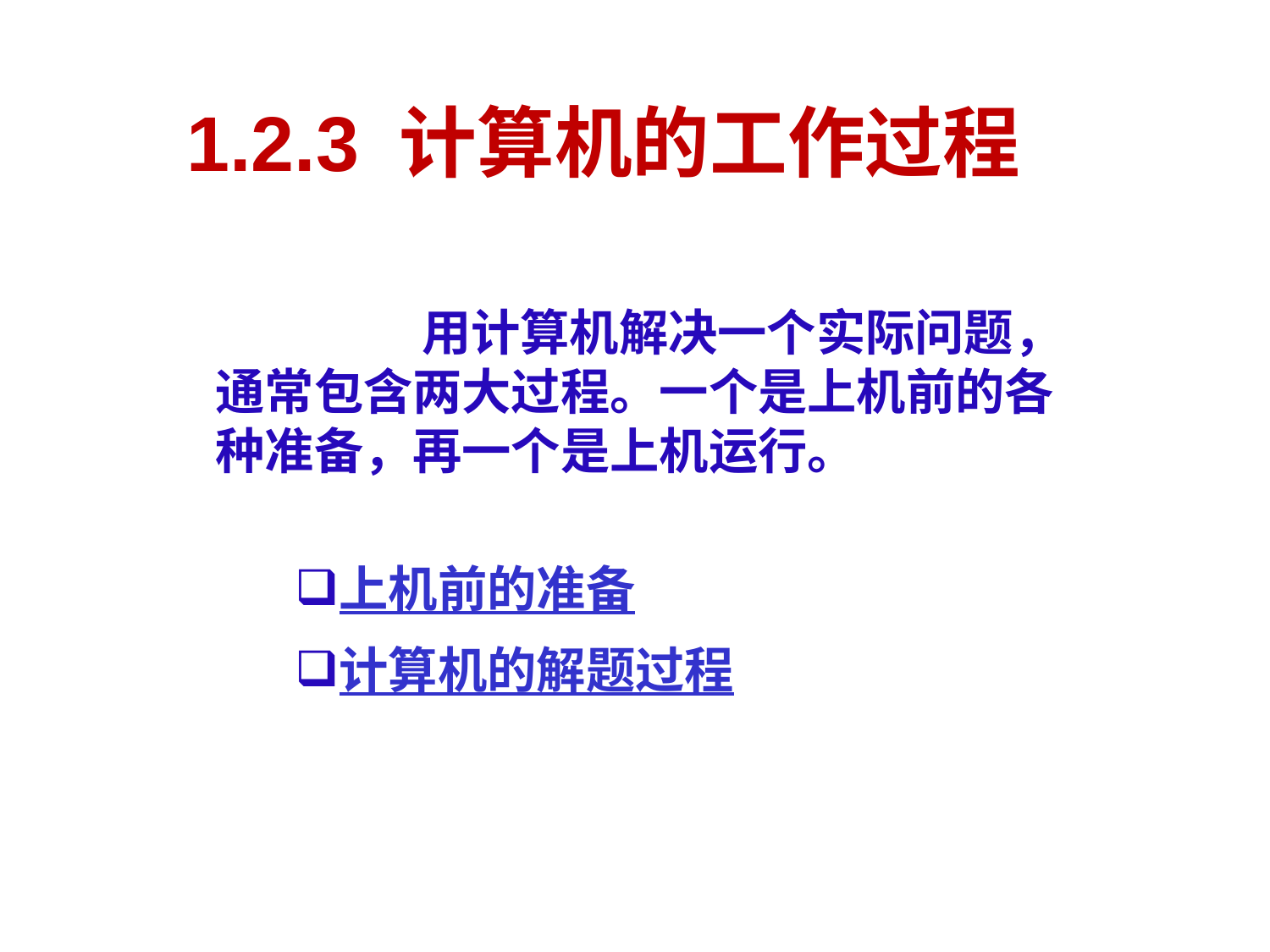

# 1.2.3 计算机的工作过程
		      用计算机解决一个实际问题，通常包含两大过程。一个是上机前的各种准备，再一个是上机运行。

上机前的准备
计算机的解题过程